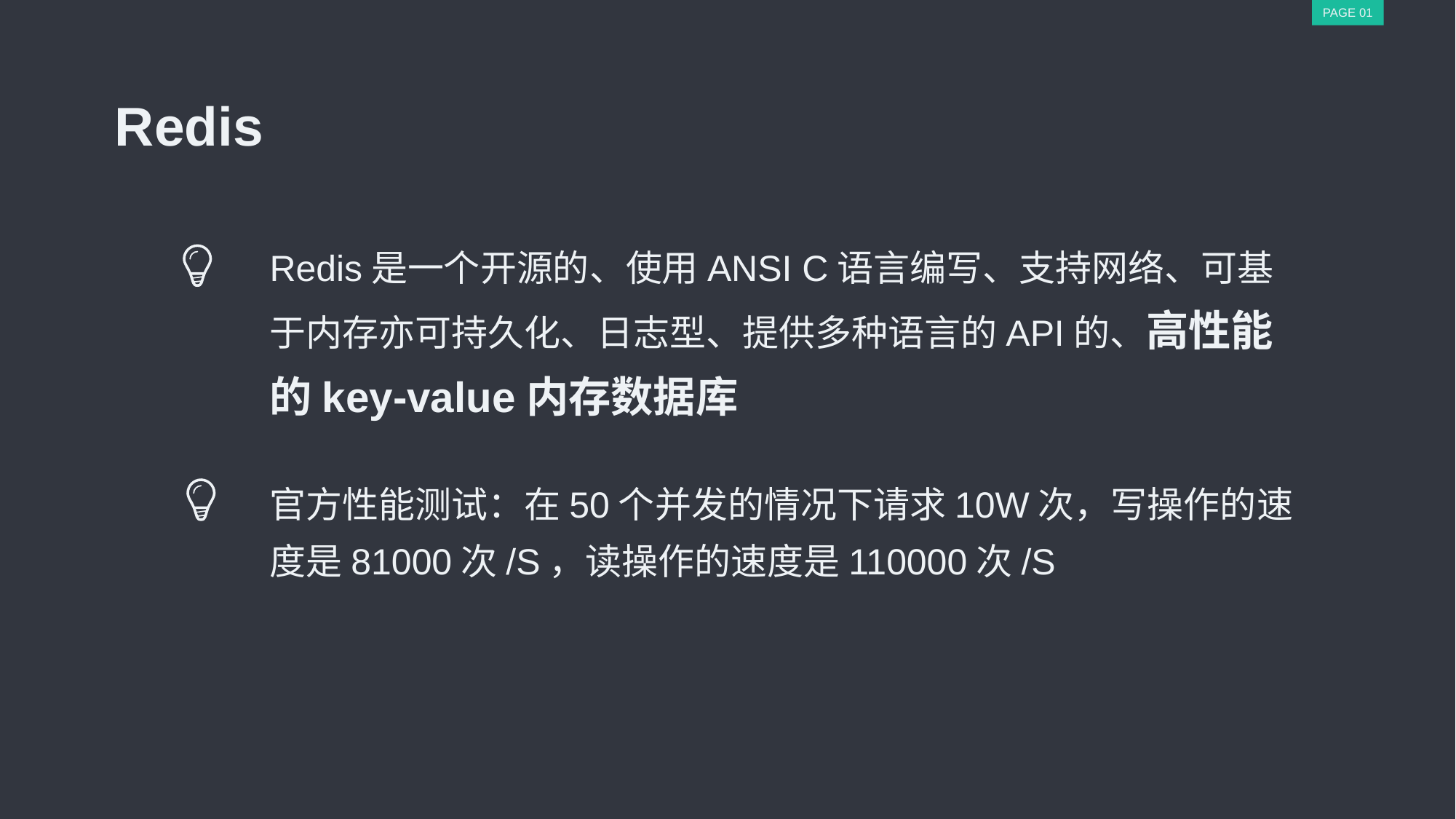

PAGE 01
Redis
Redis是一个开源的、使用ANSI C语言编写、支持网络、可基于内存亦可持久化、日志型、提供多种语言的API的、高性能的key-value内存数据库

官方性能测试：在50个并发的情况下请求10W次，写操作的速度是81000次/S，读操作的速度是110000次/S